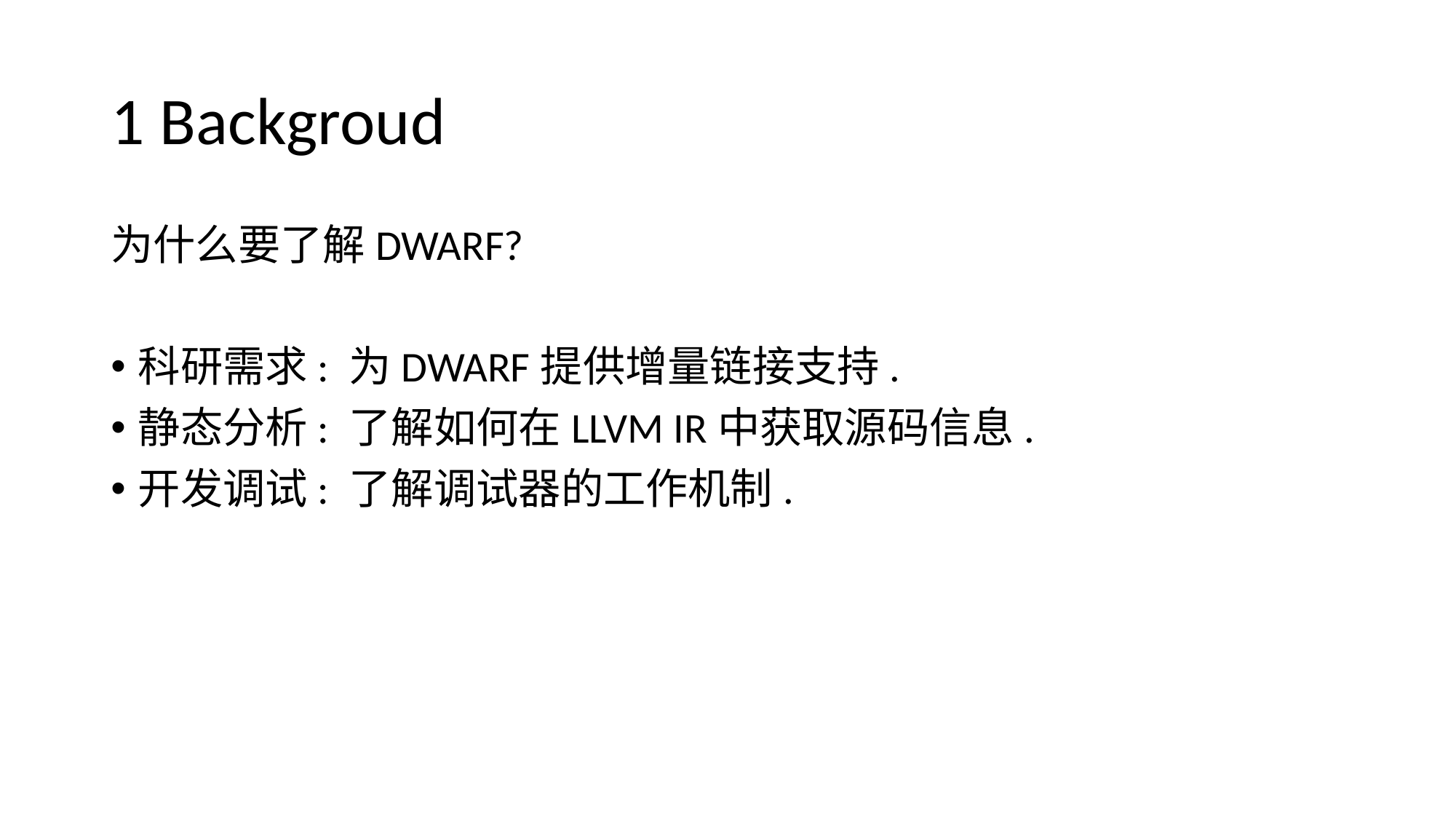

# 1 Backgroud
为什么要了解DWARF?

科研需求: 为DWARF提供增量链接支持.
静态分析: 了解如何在LLVM IR中获取源码信息.
开发调试: 了解调试器的工作机制.